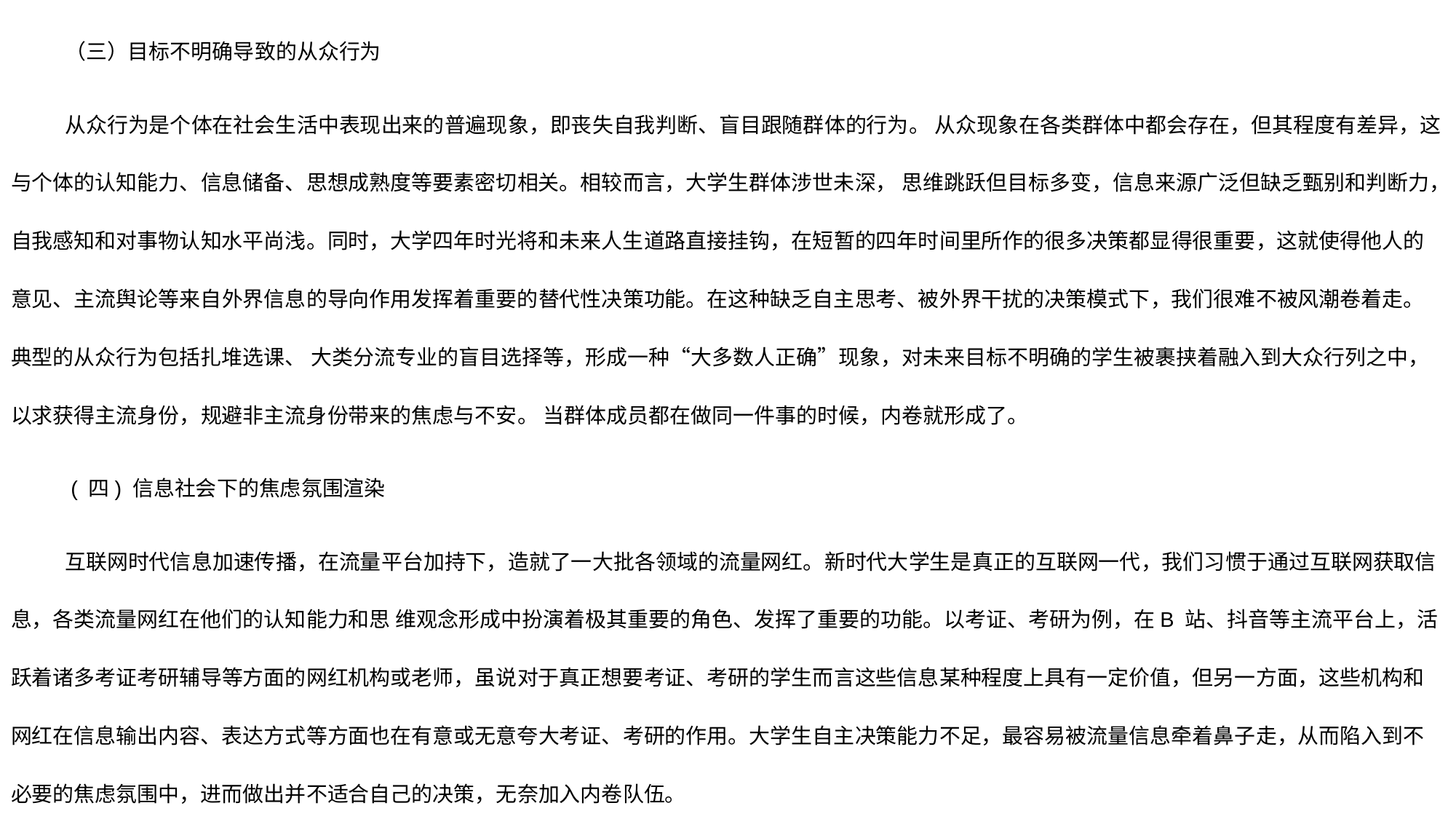

（三）目标不明确导致的从众行为
从众行为是个体在社会生活中表现出来的普遍现象，即丧失自我判断、盲目跟随群体的行为。 从众现象在各类群体中都会存在，但其程度有差异，这与个体的认知能力、信息储备、思想成熟度等要素密切相关。相较而言，大学生群体涉世未深， 思维跳跃但目标多变，信息来源广泛但缺乏甄别和判断力，自我感知和对事物认知水平尚浅。同时，大学四年时光将和未来人生道路直接挂钩，在短暂的四年时间里所作的很多决策都显得很重要，这就使得他人的意见、主流舆论等来自外界信息的导向作用发挥着重要的替代性决策功能。在这种缺乏自主思考、被外界干扰的决策模式下，我们很难不被风潮卷着走。典型的从众行为包括扎堆选课、 大类分流专业的盲目选择等，形成一种“大多数人正确”现象，对未来目标不明确的学生被裹挟着融入到大众行列之中，以求获得主流身份，规避非主流身份带来的焦虑与不安。 当群体成员都在做同一件事的时候，内卷就形成了。
 ( 四) 信息社会下的焦虑氛围渲染
互联网时代信息加速传播，在流量平台加持下，造就了一大批各领域的流量网红。新时代大学生是真正的互联网一代，我们习惯于通过互联网获取信息，各类流量网红在他们的认知能力和思 维观念形成中扮演着极其重要的角色、发挥了重要的功能。以考证、考研为例，在B 站、抖音等主流平台上，活跃着诸多考证考研辅导等方面的网红机构或老师，虽说对于真正想要考证、考研的学生而言这些信息某种程度上具有一定价值，但另一方面，这些机构和网红在信息输出内容、表达方式等方面也在有意或无意夸大考证、考研的作用。大学生自主决策能力不足，最容易被流量信息牵着鼻子走，从而陷入到不必要的焦虑氛围中，进而做出并不适合自己的决策，无奈加入内卷队伍。